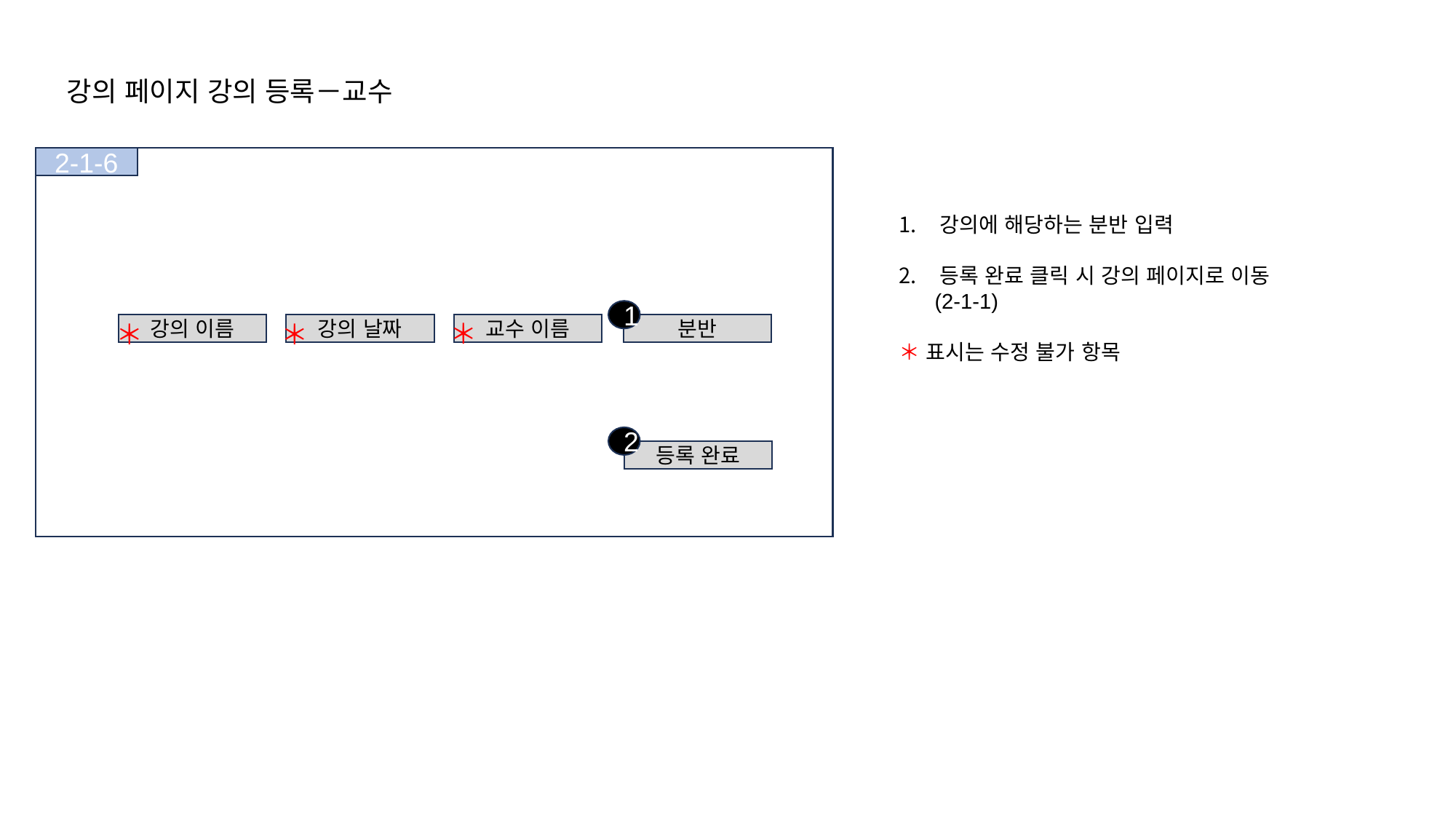

강의 페이지 강의 등록－교수

2-1-6
강의에 해당하는 분반 입력

등록 완료 클릭 시 강의 페이지로 이동
      (2-1-1)

＊ 표시는 수정 불가 항목

1
＊
＊
＊
강의 이름
강의 날짜
교수 이름
분반
2
등록 완료